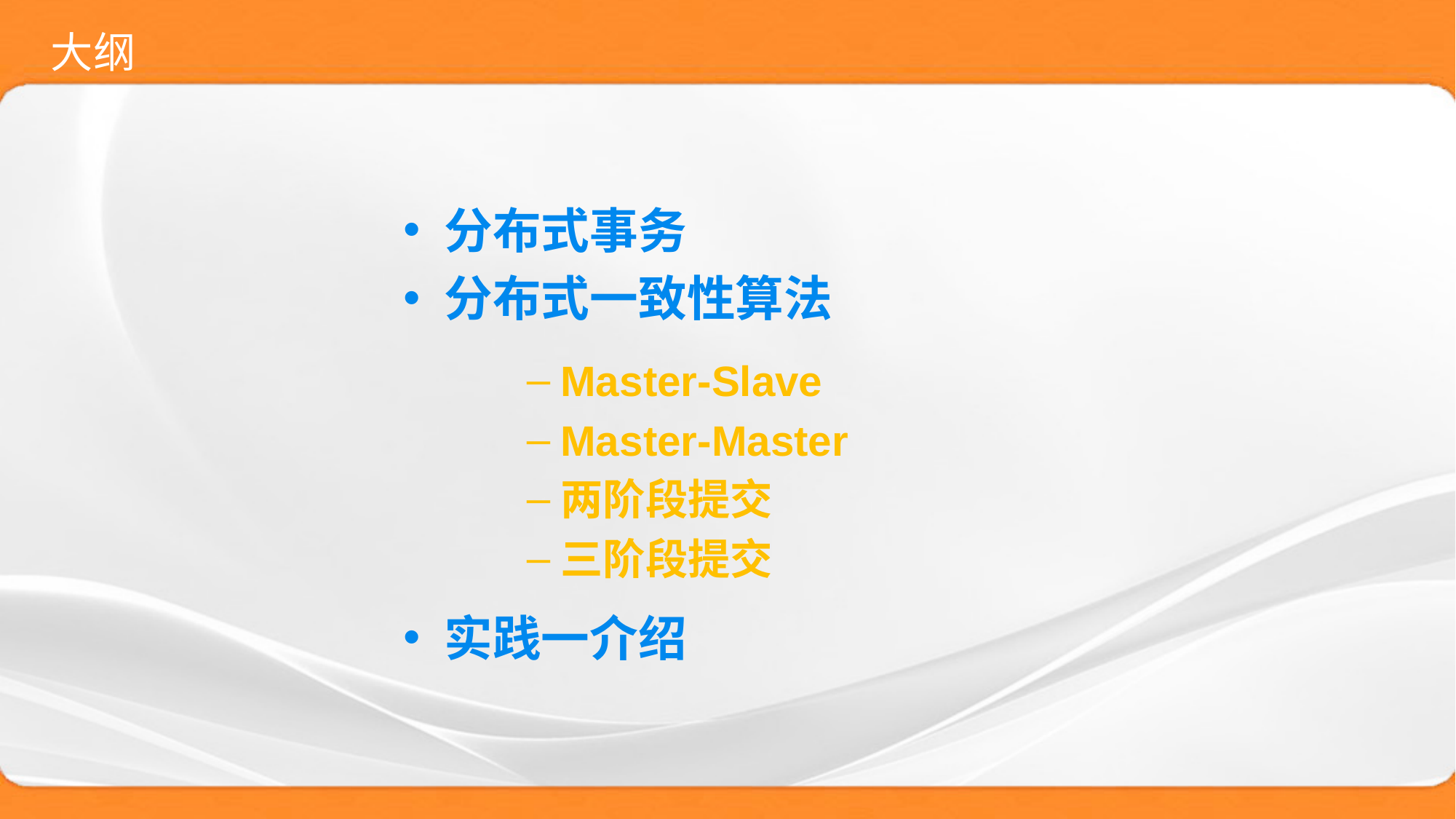

# 大纲
分布式事务
分布式一致性算法

实践一介绍

Master-Slave
Master-Master
两阶段提交
三阶段提交